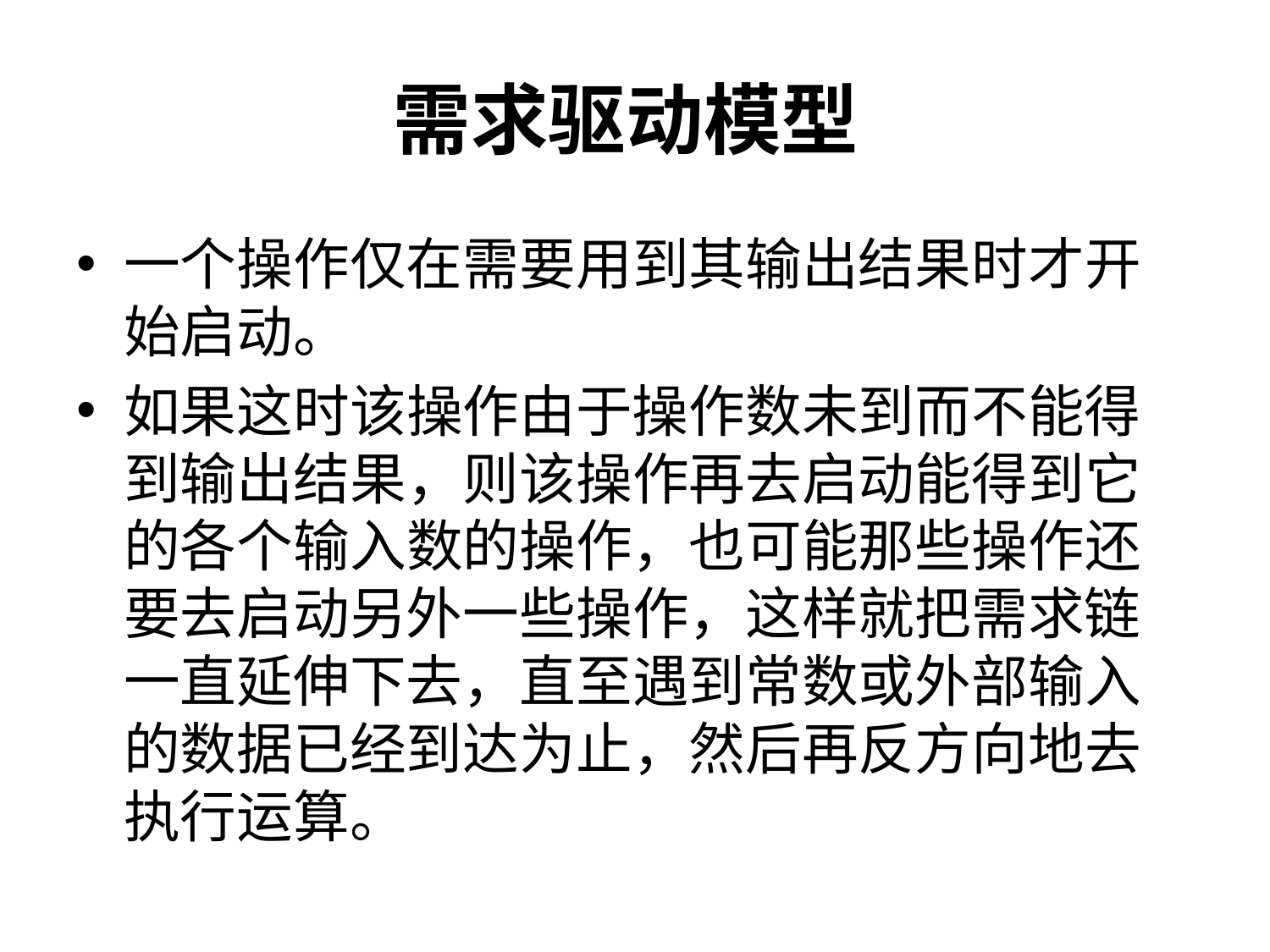

# 需求驱动模型
一个操作仅在需要用到其输出结果时才开始启动。
如果这时该操作由于操作数未到而不能得到输出结果，则该操作再去启动能得到它的各个输入数的操作，也可能那些操作还要去启动另外一些操作，这样就把需求链一直延伸下去，直至遇到常数或外部输入的数据已经到达为止，然后再反方向地去执行运算。